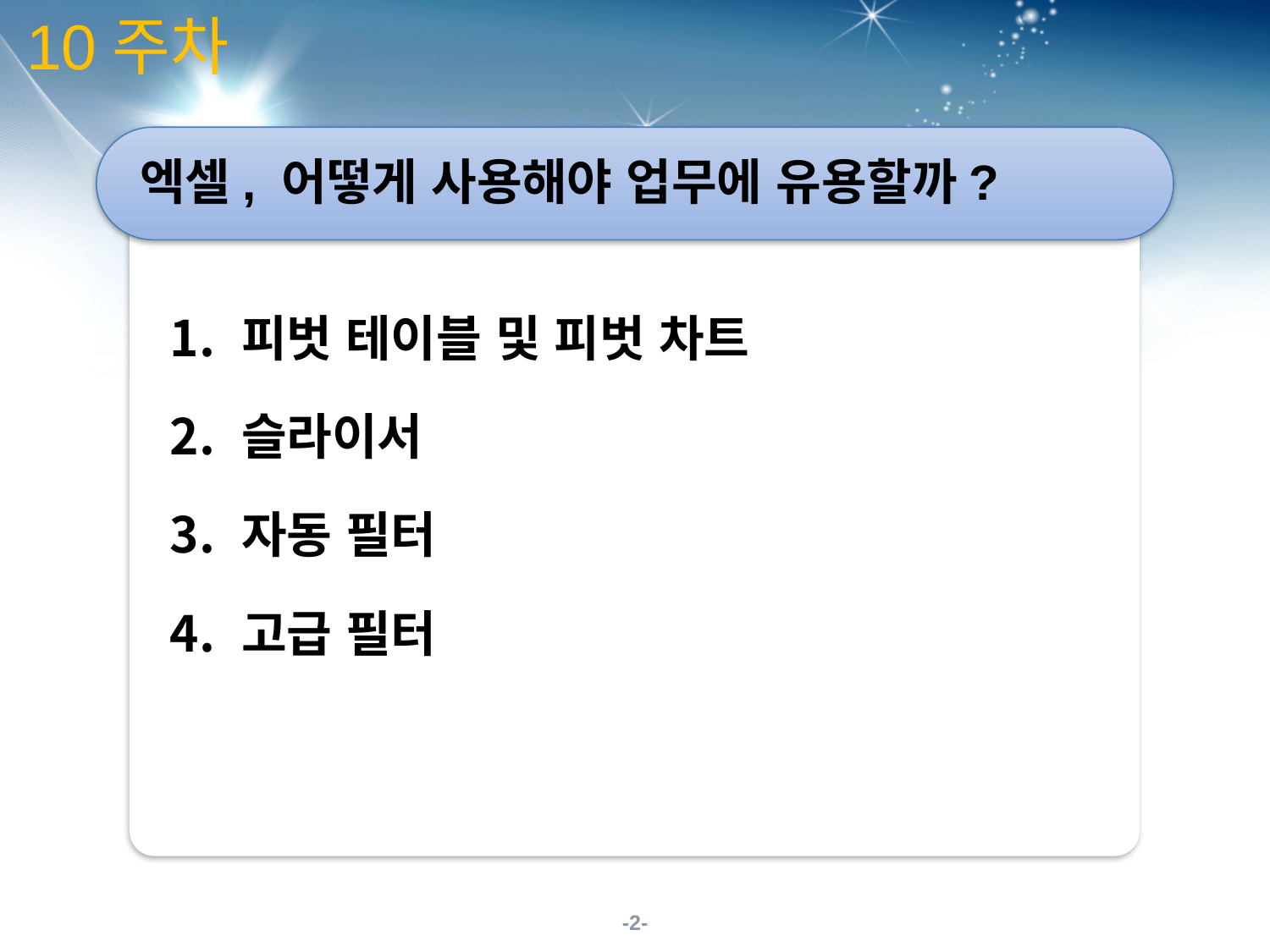

10주차
엑셀, 어떻게 사용해야 업무에 유용할까?
피벗 테이블 및 피벗 차트
슬라이서
자동 필터
고급 필터
-2-